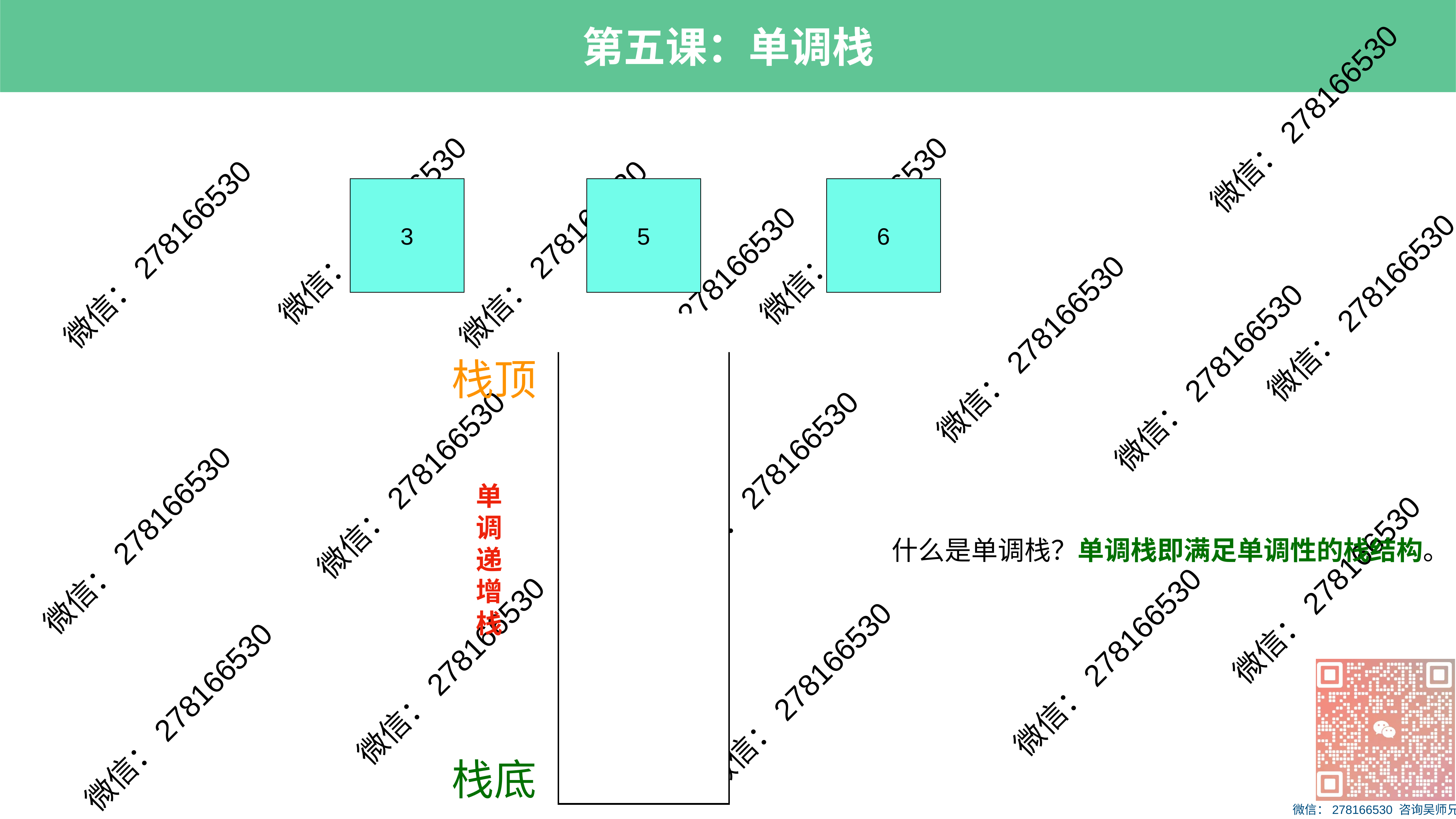

3
5
6

栈顶
单
调
递
增
栈
什么是单调栈？单调栈即满足单调性的栈结构。
栈底